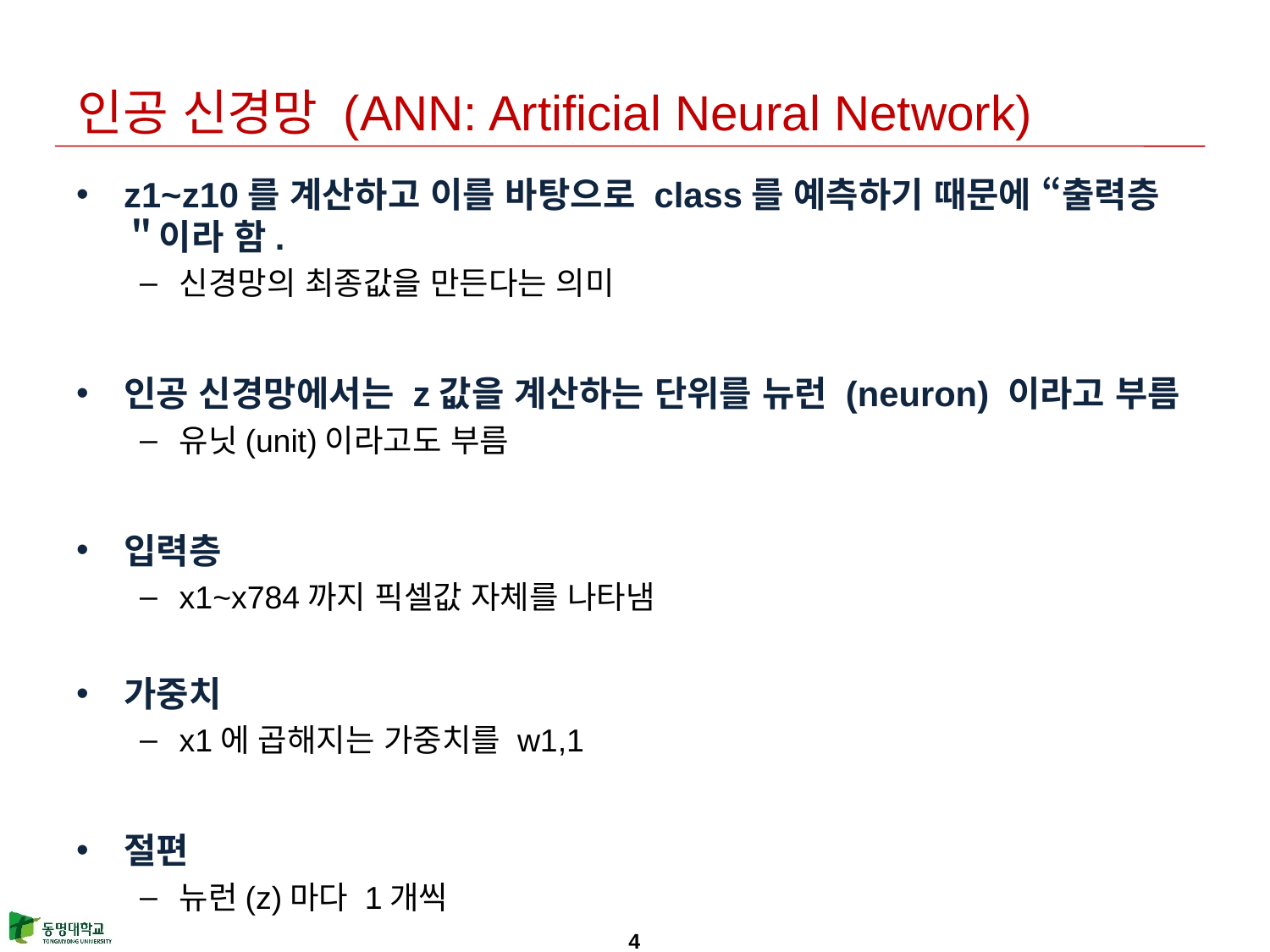

# 인공 신경망 (ANN: Artificial Neural Network)
z1~z10를 계산하고 이를 바탕으로 class를 예측하기 때문에 “출력층＂이라 함.
신경망의 최종값을 만든다는 의미

인공 신경망에서는 z값을 계산하는 단위를 뉴런 (neuron) 이라고 부름
유닛(unit)이라고도 부름

입력층
x1~x784까지 픽셀값 자체를 나타냄

가중치
x1에 곱해지는 가중치를 w1,1

절편
뉴런(z)마다 1개씩
4